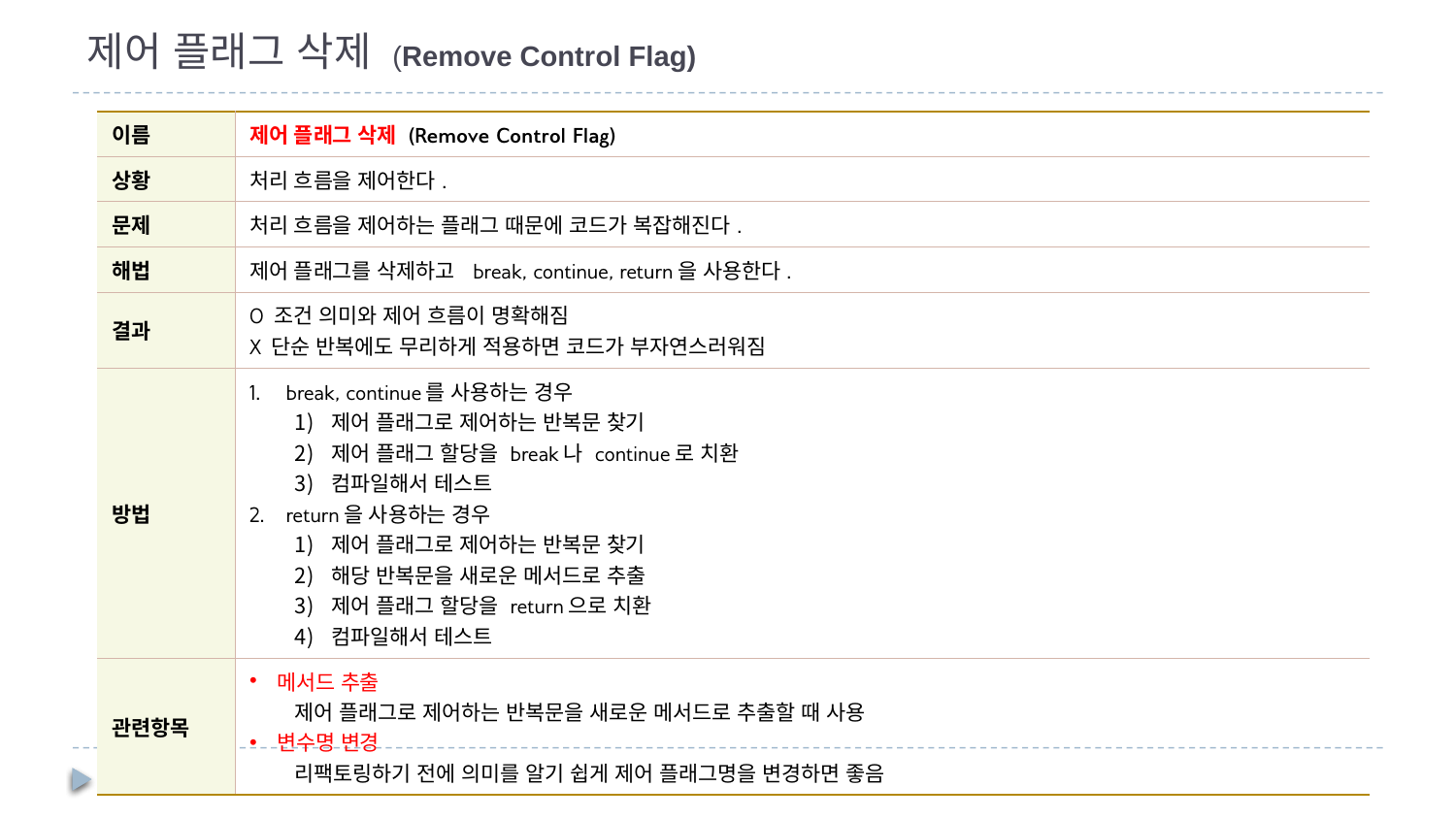

# 제어 플래그 삭제 (Remove Control Flag)
| 이름 | 제어 플래그 삭제 (Remove Control Flag) |
| --- | --- |
| 상황 | 처리 흐름을 제어한다. |
| 문제 | 처리 흐름을 제어하는 플래그 때문에 코드가 복잡해진다. |
| 해법 | 제어 플래그를 삭제하고 break, continue, return을 사용한다. |
| 결과 | O 조건 의미와 제어 흐름이 명확해짐 X 단순 반복에도 무리하게 적용하면 코드가 부자연스러워짐 |
| 방법 | break, continue를 사용하는 경우 제어 플래그로 제어하는 반복문 찾기 제어 플래그 할당을 break나 continue로 치환 컴파일해서 테스트 return을 사용하는 경우 제어 플래그로 제어하는 반복문 찾기 해당 반복문을 새로운 메서드로 추출 제어 플래그 할당을 return으로 치환 컴파일해서 테스트 |
| 관련항목 | 메서드 추출 제어 플래그로 제어하는 반복문을 새로운 메서드로 추출할 때 사용 변수명 변경 리팩토링하기 전에 의미를 알기 쉽게 제어 플래그명을 변경하면 좋음 |
22